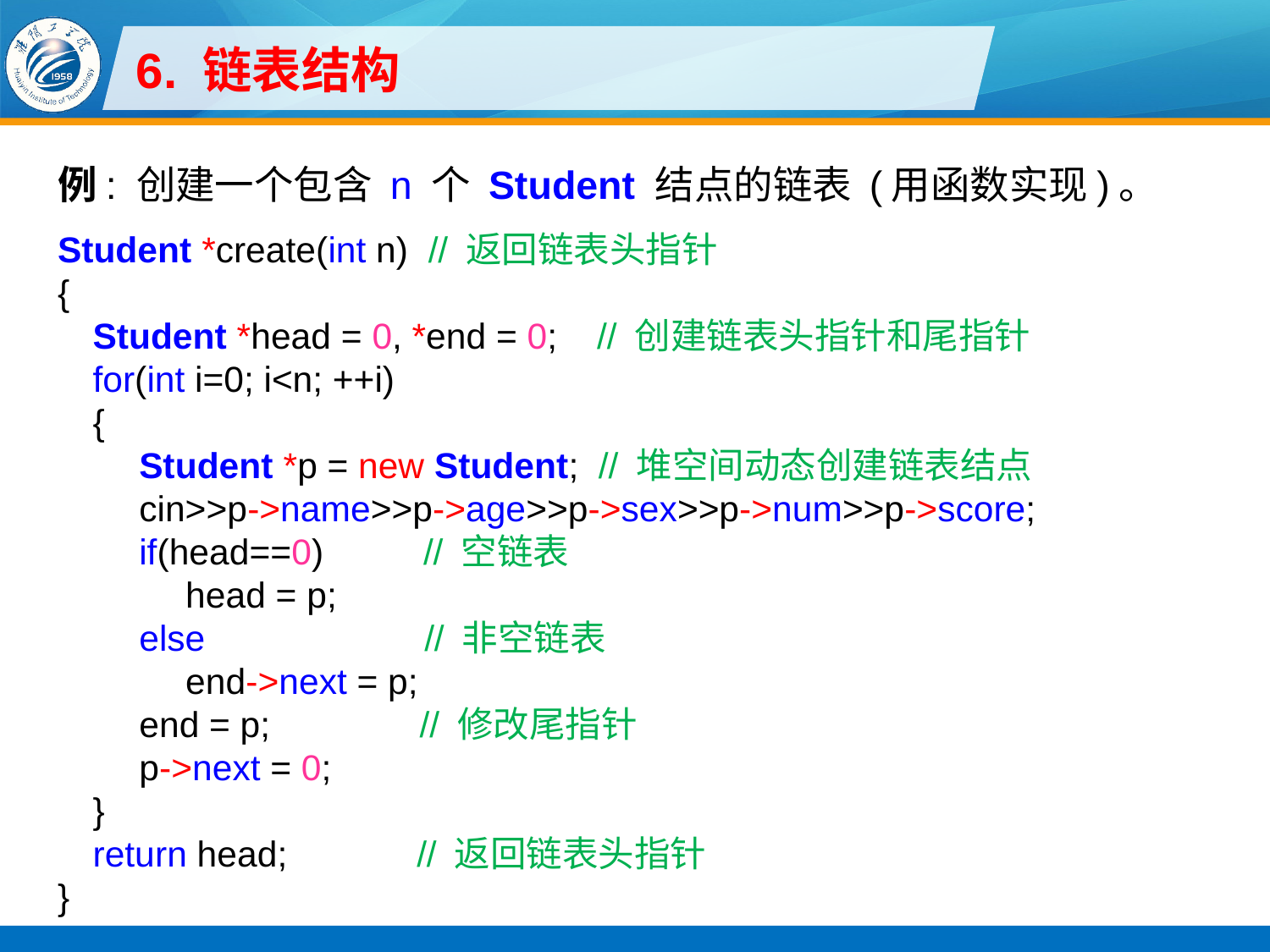

# 6. 链表结构
例: 创建一个包含 n 个 Student 结点的链表 (用函数实现)。
Student *create(int n)  // 返回链表头指针
{
Student *head = 0, *end = 0;    // 创建链表头指针和尾指针
for(int i=0; i<n; ++i)
{
Student *p = new Student;  // 堆空间动态创建链表结点
cin>>p->name>>p->age>>p->sex>>p->num>>p->score;
if(head==0)          // 空链表
head = p;
else                      // 非空链表
end->next = p;
end = p;               // 修改尾指针
p->next = 0;
}
return head;             // 返回链表头指针
}